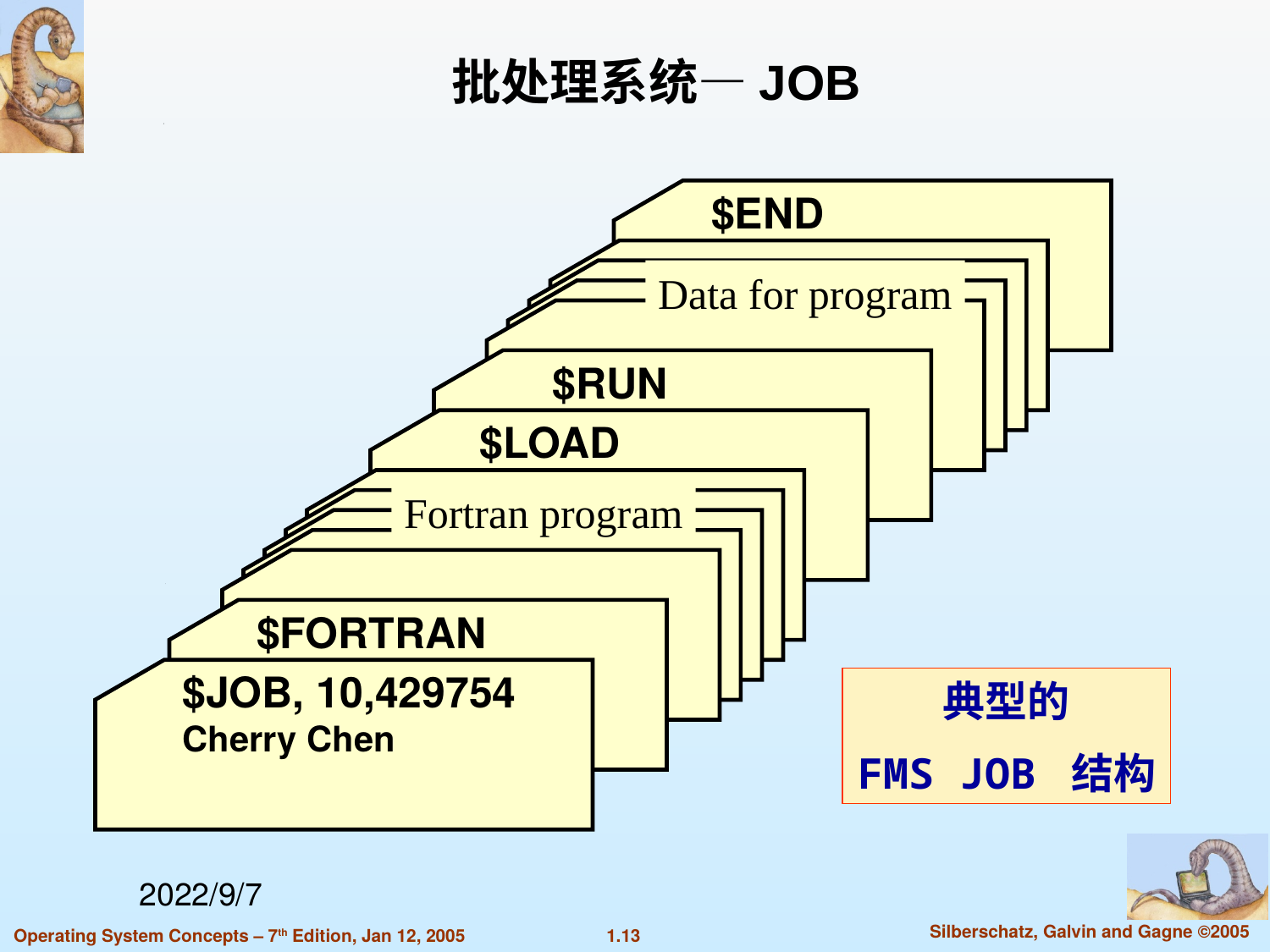

批处理系统—JOB
$END

Data for program

$RUN

$LOAD

Fortran program

$FORTRAN

$JOB, 10,429754
Cherry Chen

典型的
FMS JOB 结构
2022/9/7